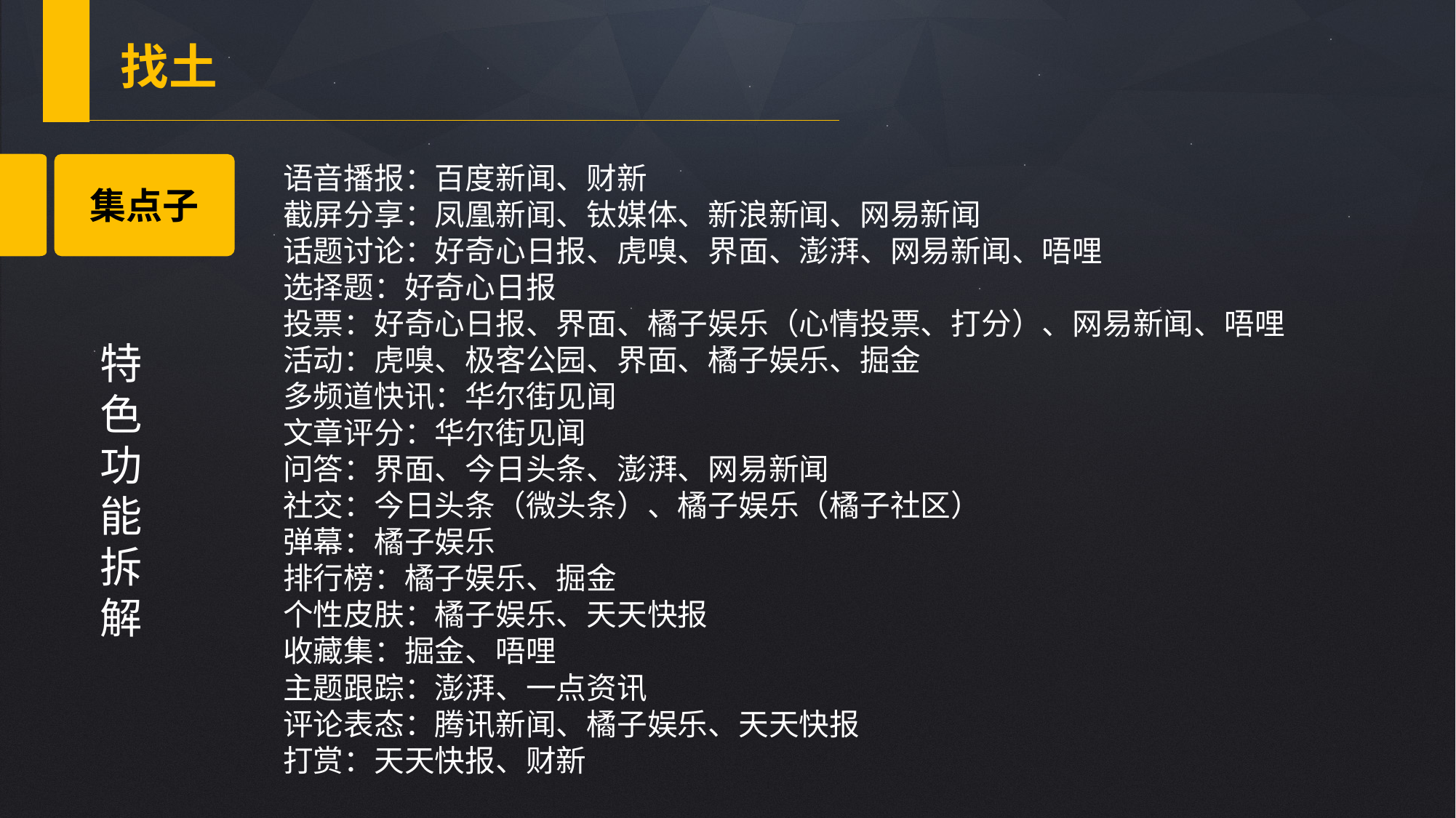

找土
语音播报：百度新闻、财新
截屏分享：凤凰新闻、钛媒体、新浪新闻、网易新闻
话题讨论：好奇心日报、虎嗅、界面、澎湃、网易新闻、唔哩
选择题：好奇心日报
投票：好奇心日报、界面、橘子娱乐（心情投票、打分）、网易新闻、唔哩
活动：虎嗅、极客公园、界面、橘子娱乐、掘金
多频道快讯：华尔街见闻
文章评分：华尔街见闻
问答：界面、今日头条、澎湃、网易新闻
社交：今日头条（微头条）、橘子娱乐（橘子社区）
弹幕：橘子娱乐
排行榜：橘子娱乐、掘金
个性皮肤：橘子娱乐、天天快报
收藏集：掘金、唔哩
主题跟踪：澎湃、一点资讯
评论表态：腾讯新闻、橘子娱乐、天天快报
打赏：天天快报、财新

集点子

特色功能拆解